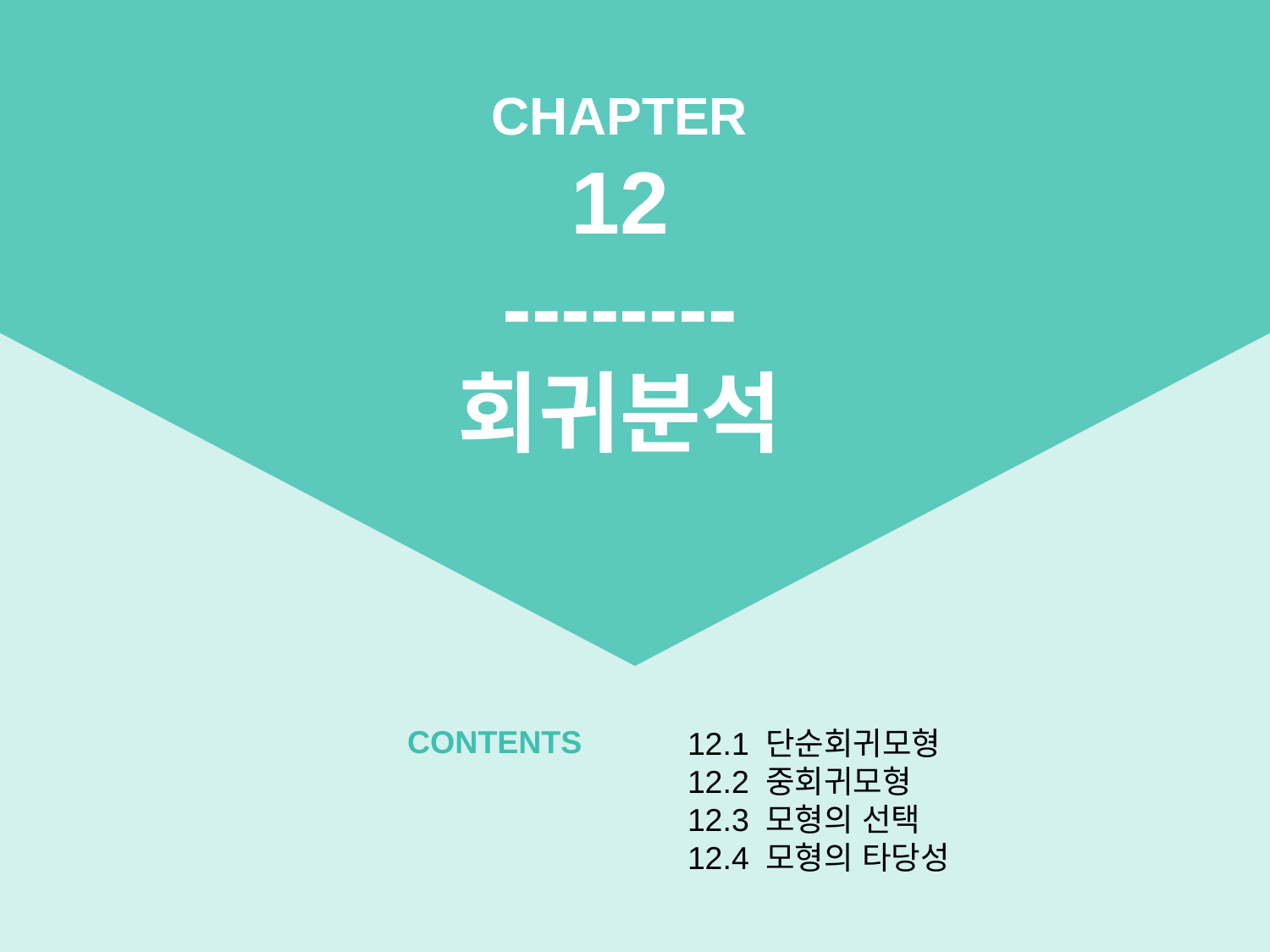

ㅊ
CHAPTER
12
--------
회귀분석
CONTENTS
12.1 단순회귀모형
12.2 중회귀모형
12.3 모형의 선택
12.4 모형의 타당성